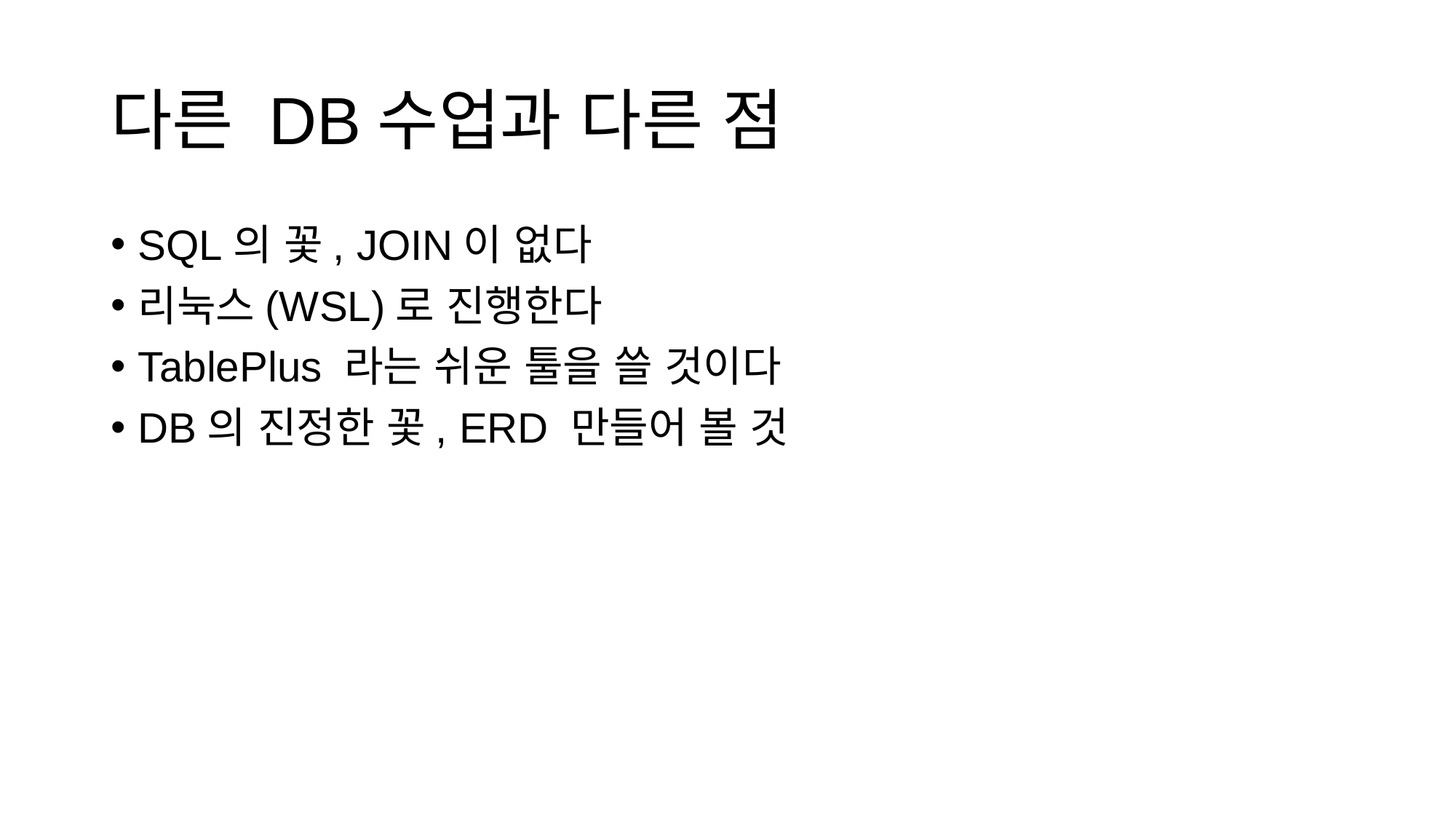

# 다른 DB수업과 다른 점
SQL의 꽃, JOIN이 없다
리눅스(WSL)로 진행한다
TablePlus 라는 쉬운 툴을 쓸 것이다
DB의 진정한 꽃, ERD 만들어 볼 것